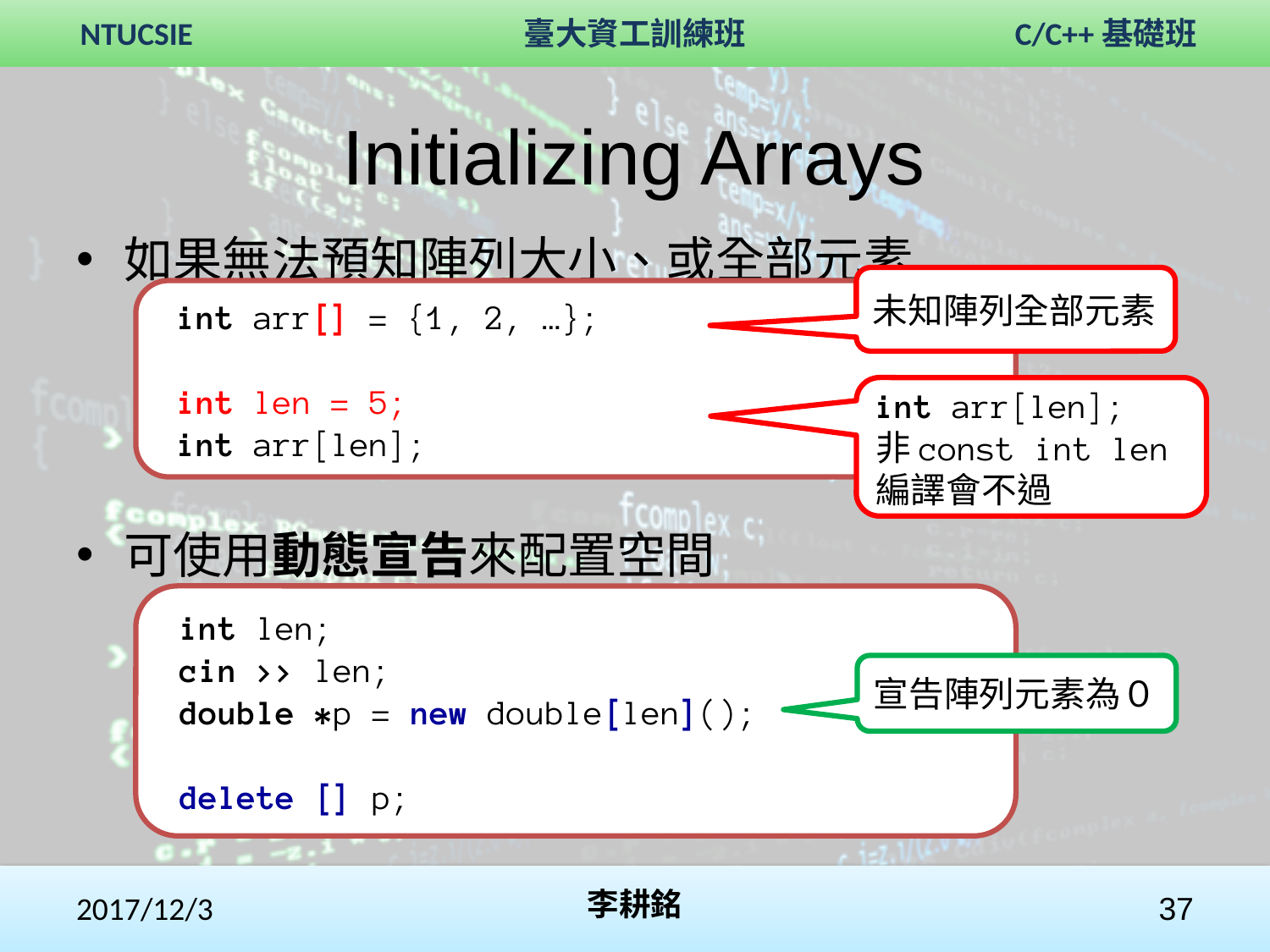

Initializing Arrays
如果無法預知陣列大小、或全部元素

可使用動態宣告來配置空間

未知陣列全部元素
 int arr[] = {1, 2, …};

 int len = 5;
 int arr[len];
int arr[len];
非const int len
編譯會不過
 int len;
 cin >> len;
 double *p = new double[len]();

 delete [] p;
宣告陣列元素為０
2017/12/3
李耕銘
37